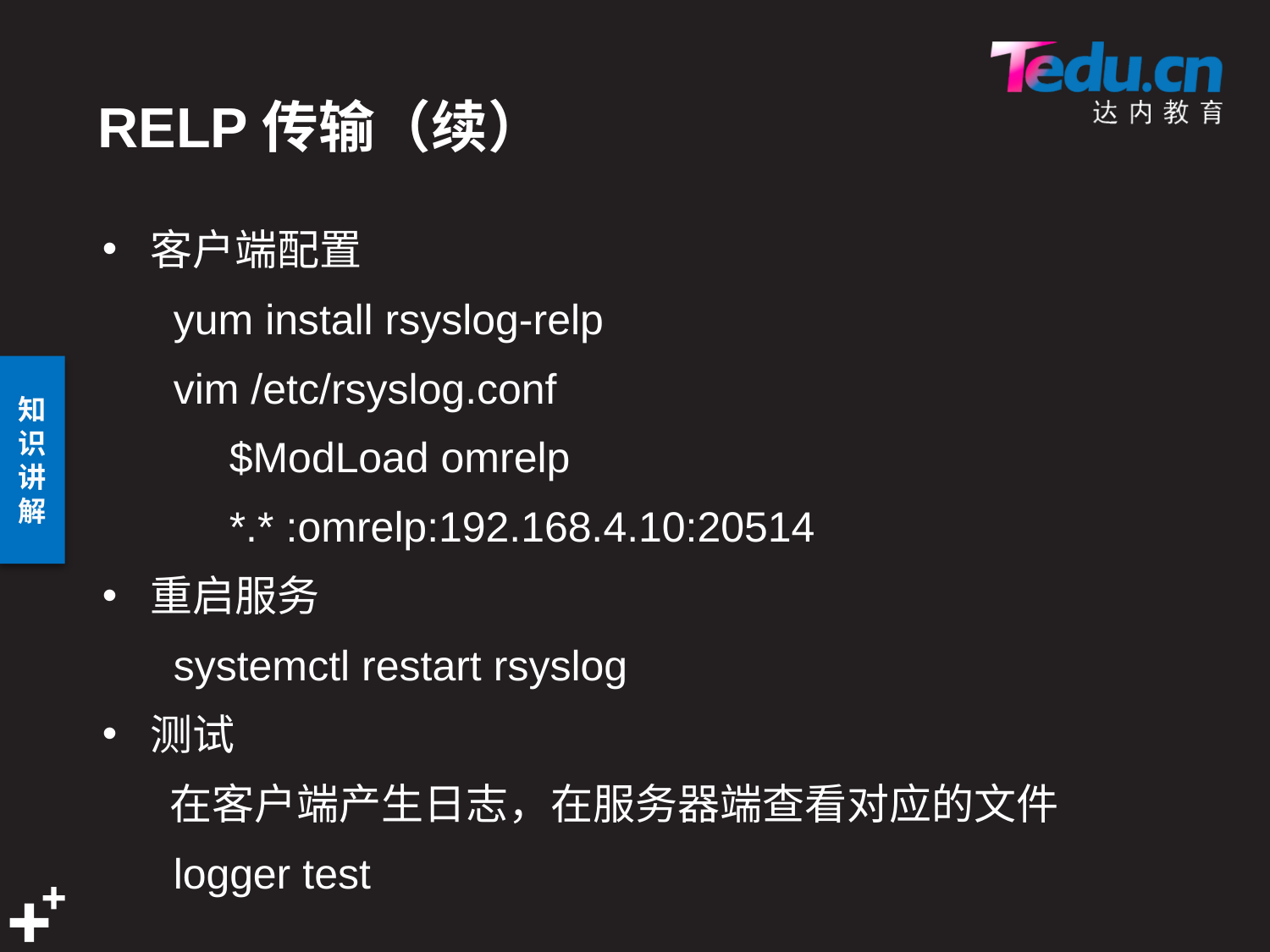

# RELP传输（续）
客户端配置
      yum install rsyslog-relp
      vim /etc/rsyslog.conf
	$ModLoad omrelp
	*.* :omrelp:192.168.4.10:20514
重启服务
      systemctl restart rsyslog
测试
      在客户端产生日志，在服务器端查看对应的文件
      logger test